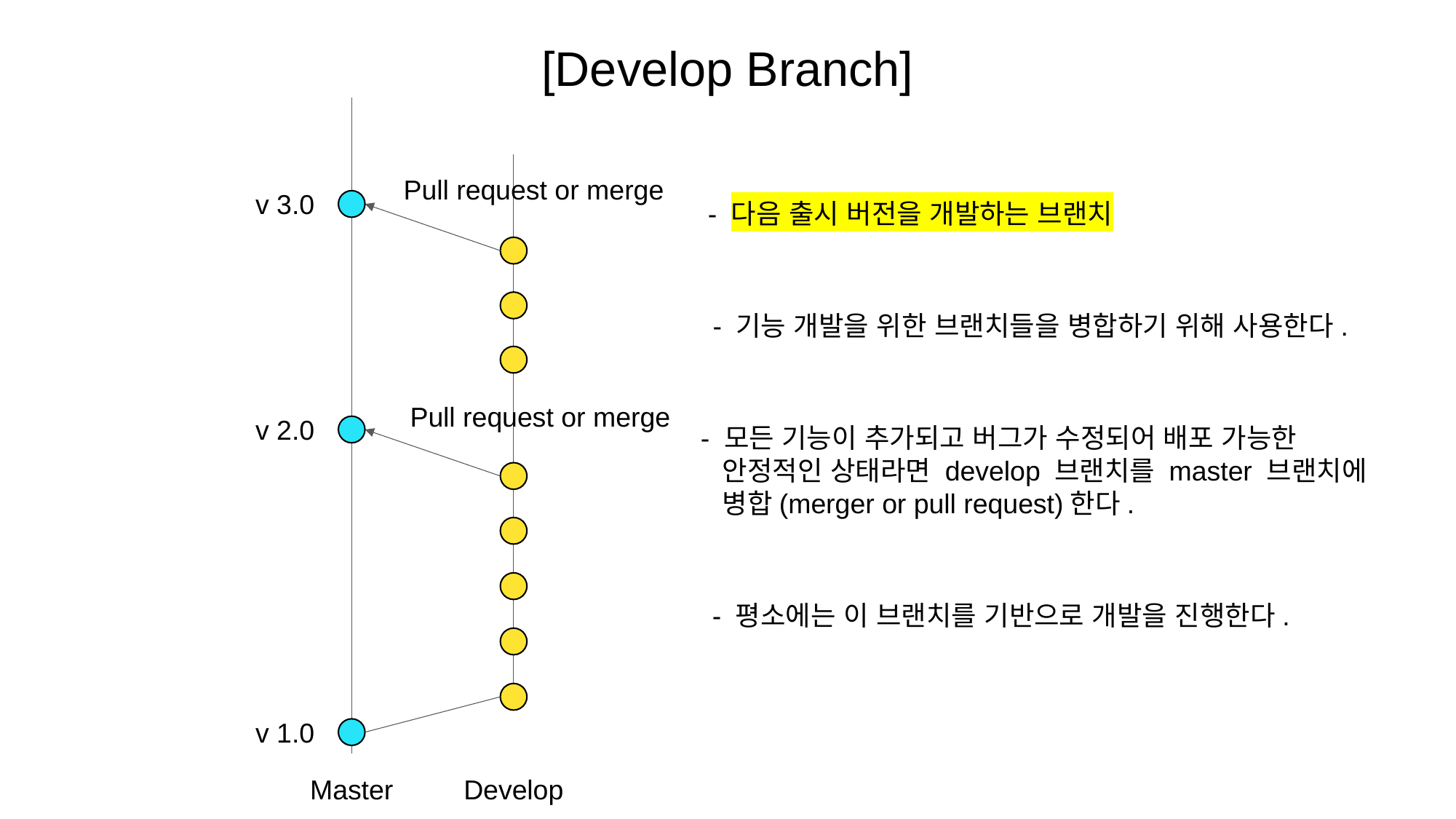

[Develop Branch]

Pull request or merge
v 3.0

- 다음 출시 버전을 개발하는 브랜치

- 기능 개발을 위한 브랜치들을 병합하기 위해 사용한다.

Pull request or merge
v 2.0

- 모든 기능이 추가되고 버그가 수정되어 배포 가능한
  안정적인 상태라면 develop 브랜치를 master 브랜치에
  병합(merger or pull request)한다.

- 평소에는 이 브랜치를 기반으로 개발을 진행한다.

v 1.0

Master
Develop